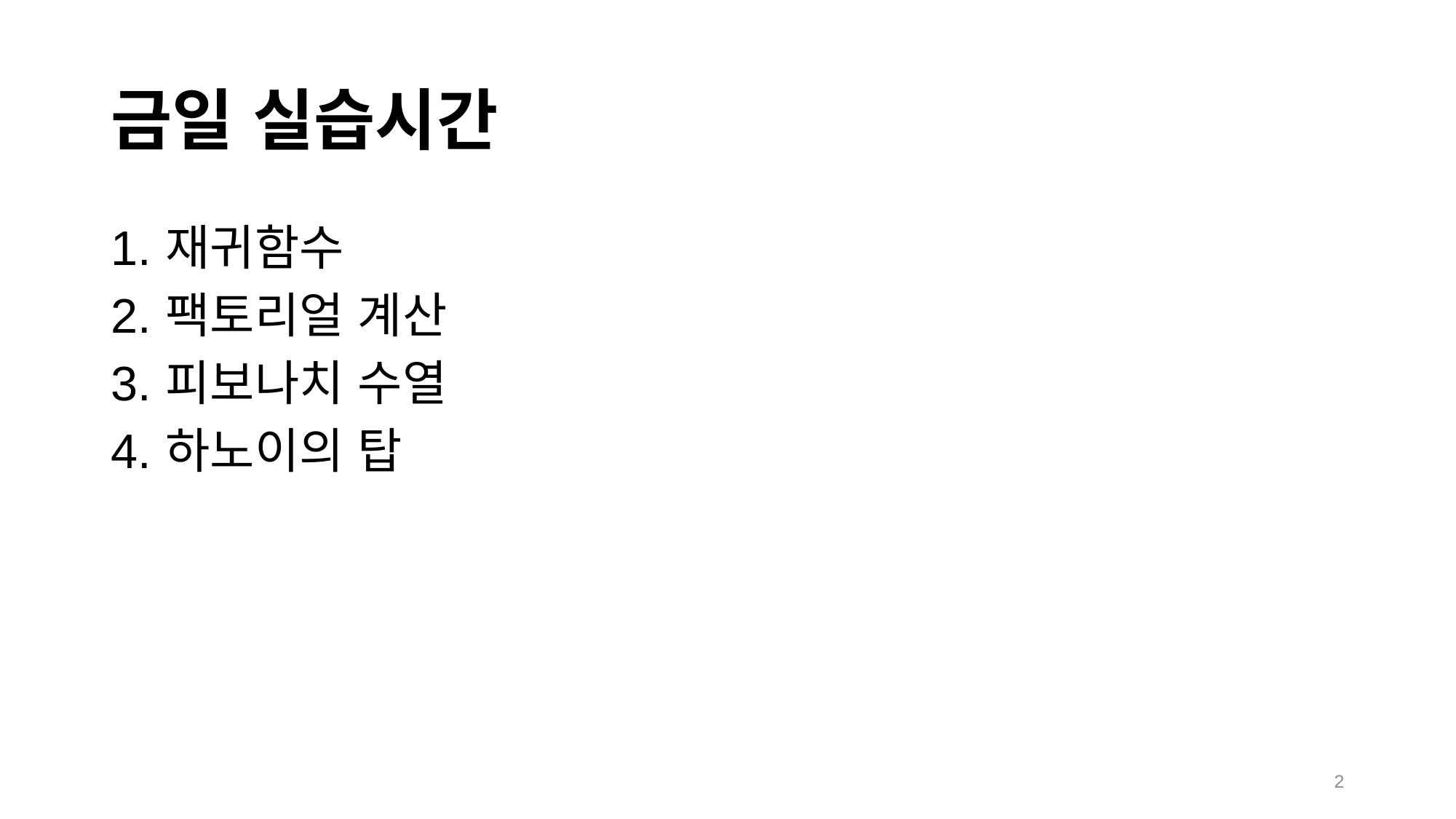

# 금일 실습시간
재귀함수
팩토리얼 계산
피보나치 수열
하노이의 탑
2